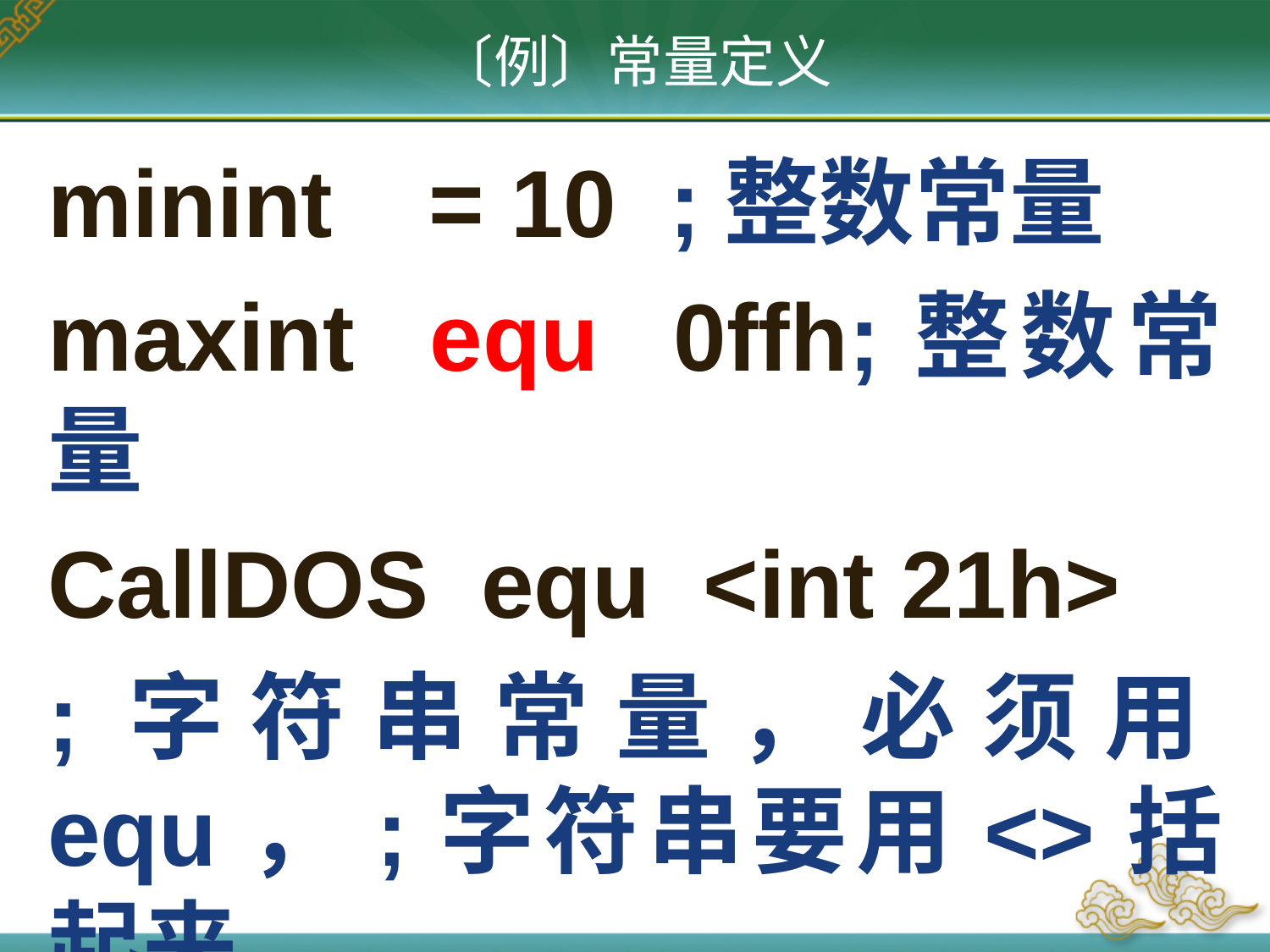

# 〔例〕常量定义
minint	= 10  ;整数常量
maxint  equ  0ffh;整数常量
CallDOS  equ  <int 21h>
;字符串常量，必须用equ，;字符串要用<>括起来